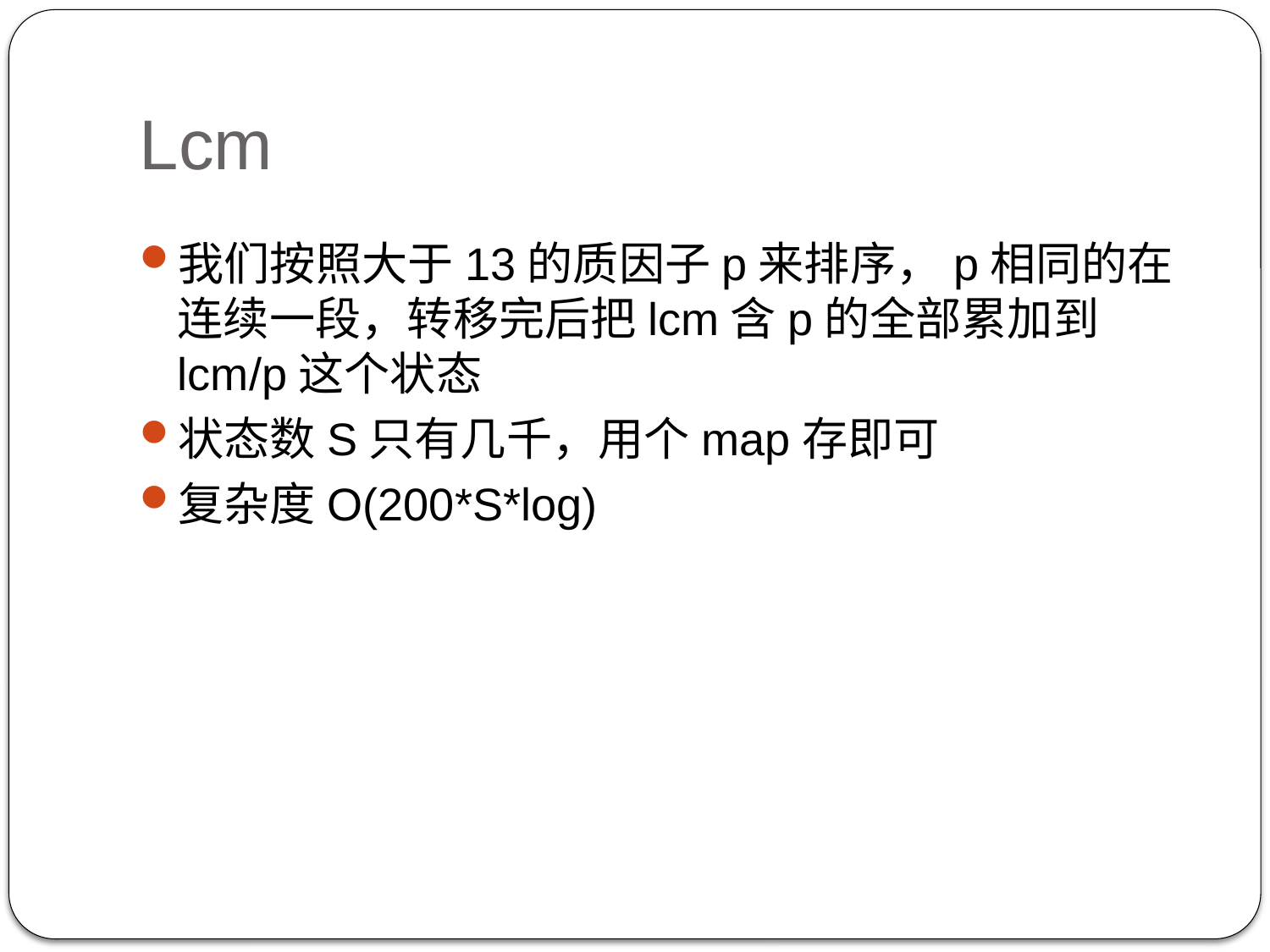

# Lcm
我们按照大于13的质因子p来排序，p相同的在连续一段，转移完后把lcm含p的全部累加到lcm/p这个状态
状态数S只有几千，用个map存即可
复杂度O(200*S*log)